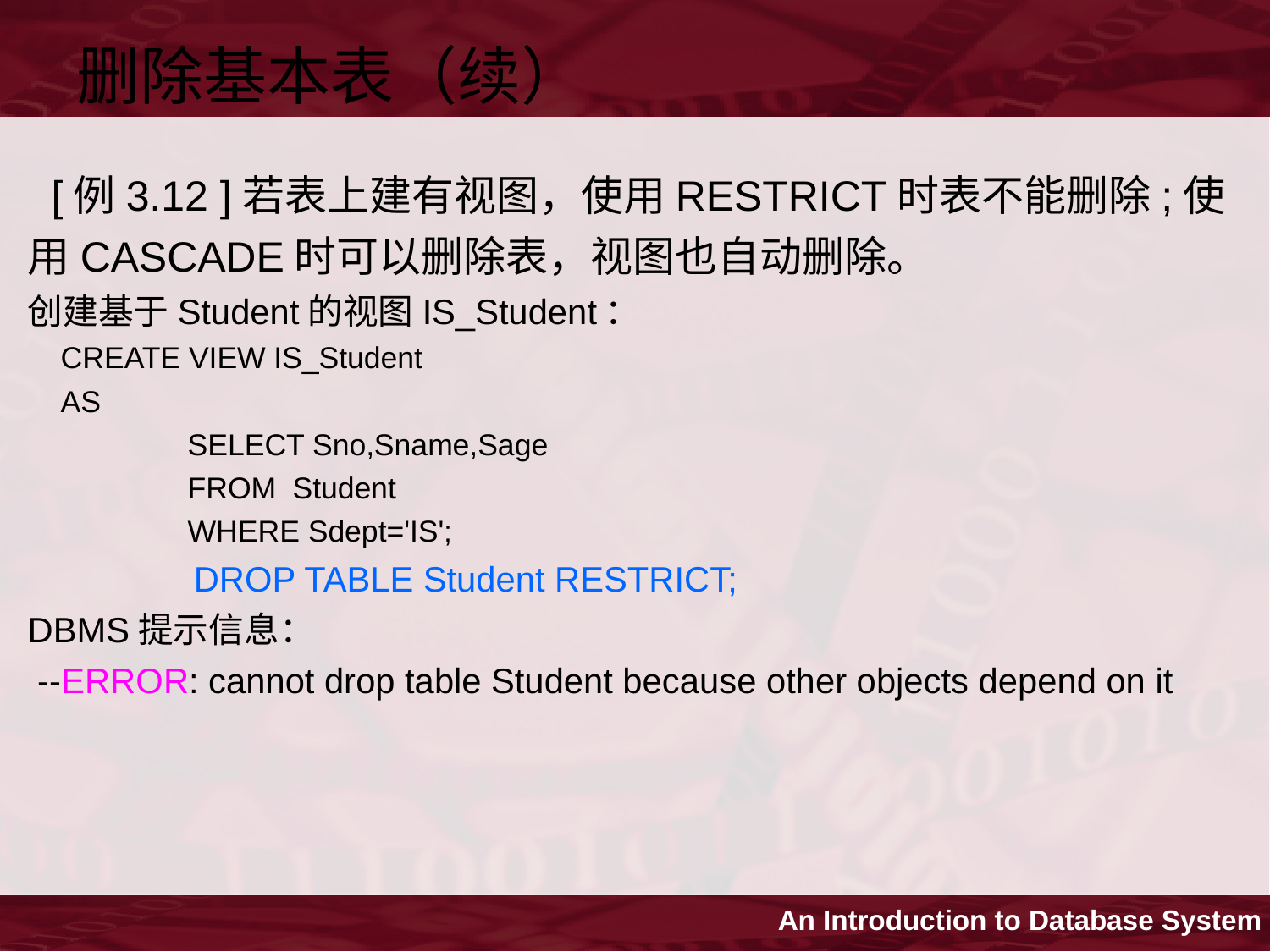

删除基本表（续）
  [例3.12 ]若表上建有视图，使用RESTRICT时表不能删除;使用CASCADE时可以删除表，视图也自动删除。
创建基于Student的视图IS_Student：
    CREATE VIEW IS_Student
    AS
	    SELECT Sno,Sname,Sage
	    FROM  Student
    	    WHERE Sdept='IS';
	    DROP TABLE Student RESTRICT;
DBMS提示信息：
 --ERROR: cannot drop table Student because other objects depend on it